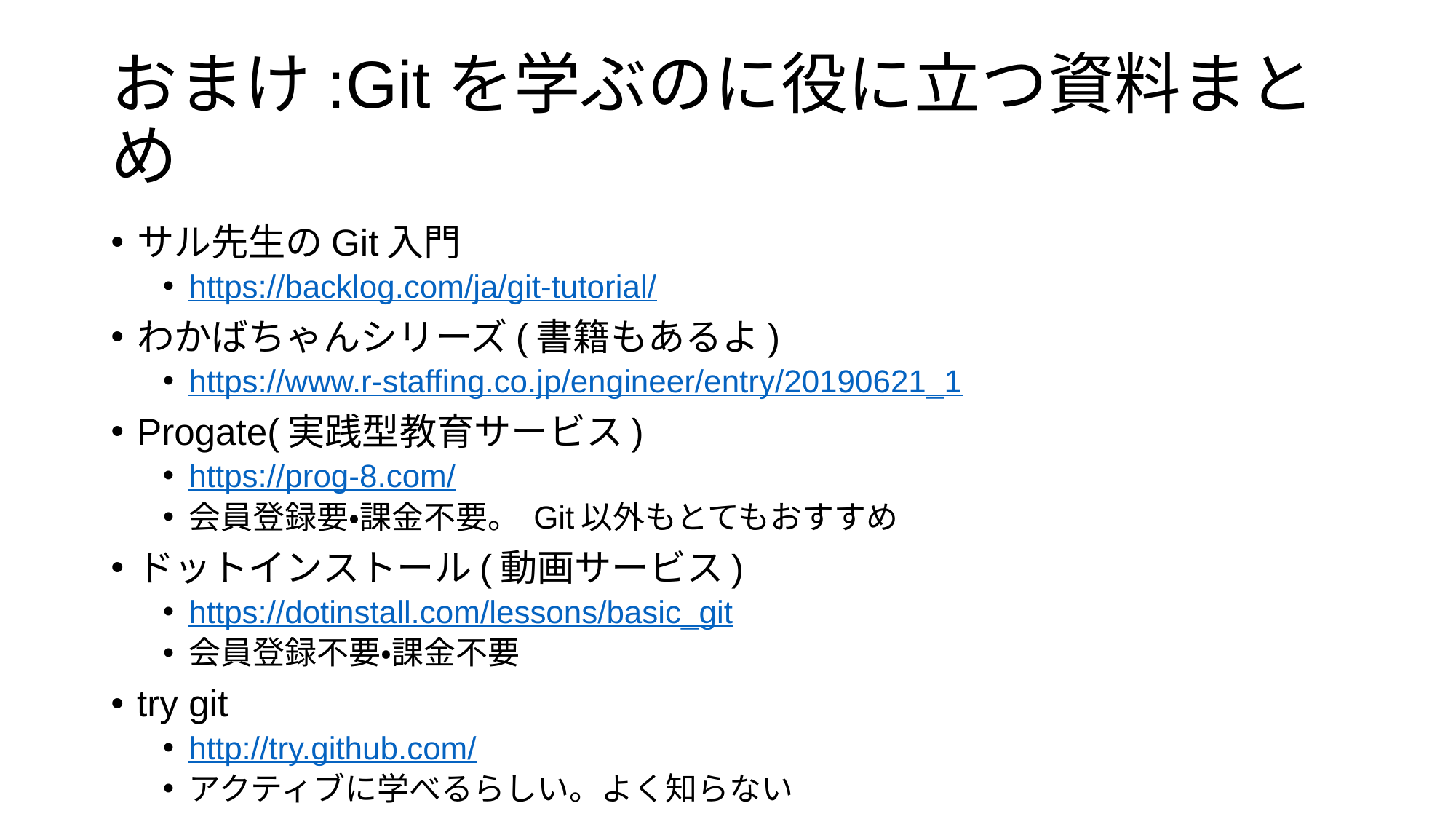

# おまけ:Gitを学ぶのに役に立つ資料まとめ
サル先生のGit入門
https://backlog.com/ja/git-tutorial/
わかばちゃんシリーズ(書籍もあるよ)
https://www.r-staffing.co.jp/engineer/entry/20190621_1
Progate(実践型教育サービス)
https://prog-8.com/
会員登録要・課金不要。 Git以外もとてもおすすめ
ドットインストール(動画サービス)
https://dotinstall.com/lessons/basic_git
会員登録不要・課金不要
try git
http://try.github.com/
アクティブに学べるらしい。よく知らない